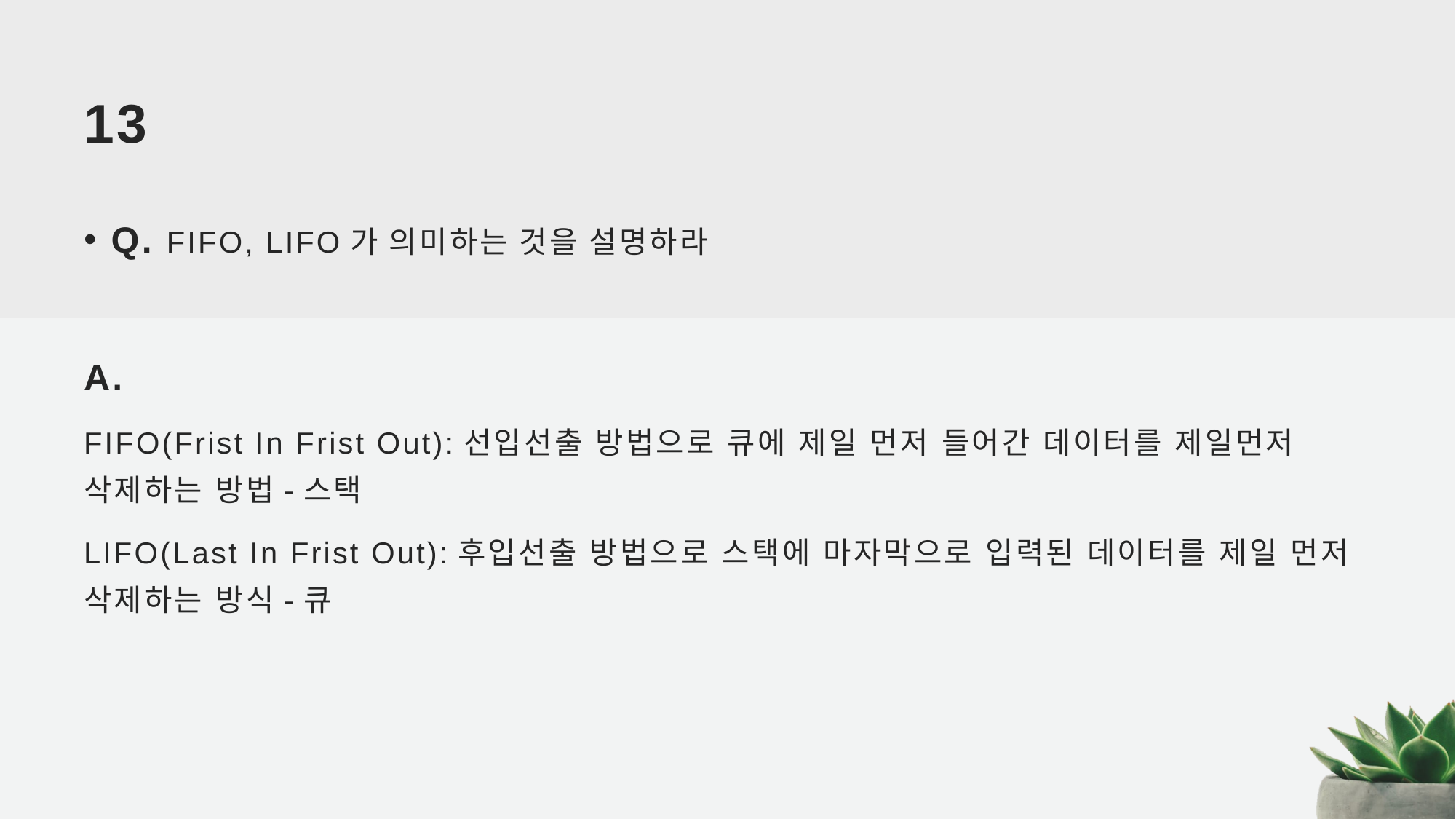

# 13
Q. FIFO, LIFO가 의미하는 것을 설명하라
A.
FIFO(Frist In Frist Out):선입선출 방법으로 큐에 제일 먼저 들어간 데이터를 제일먼저 삭제하는 방법-스택
LIFO(Last In Frist Out):후입선출 방법으로 스택에 마자막으로 입력된 데이터를 제일 먼저 삭제하는 방식-큐